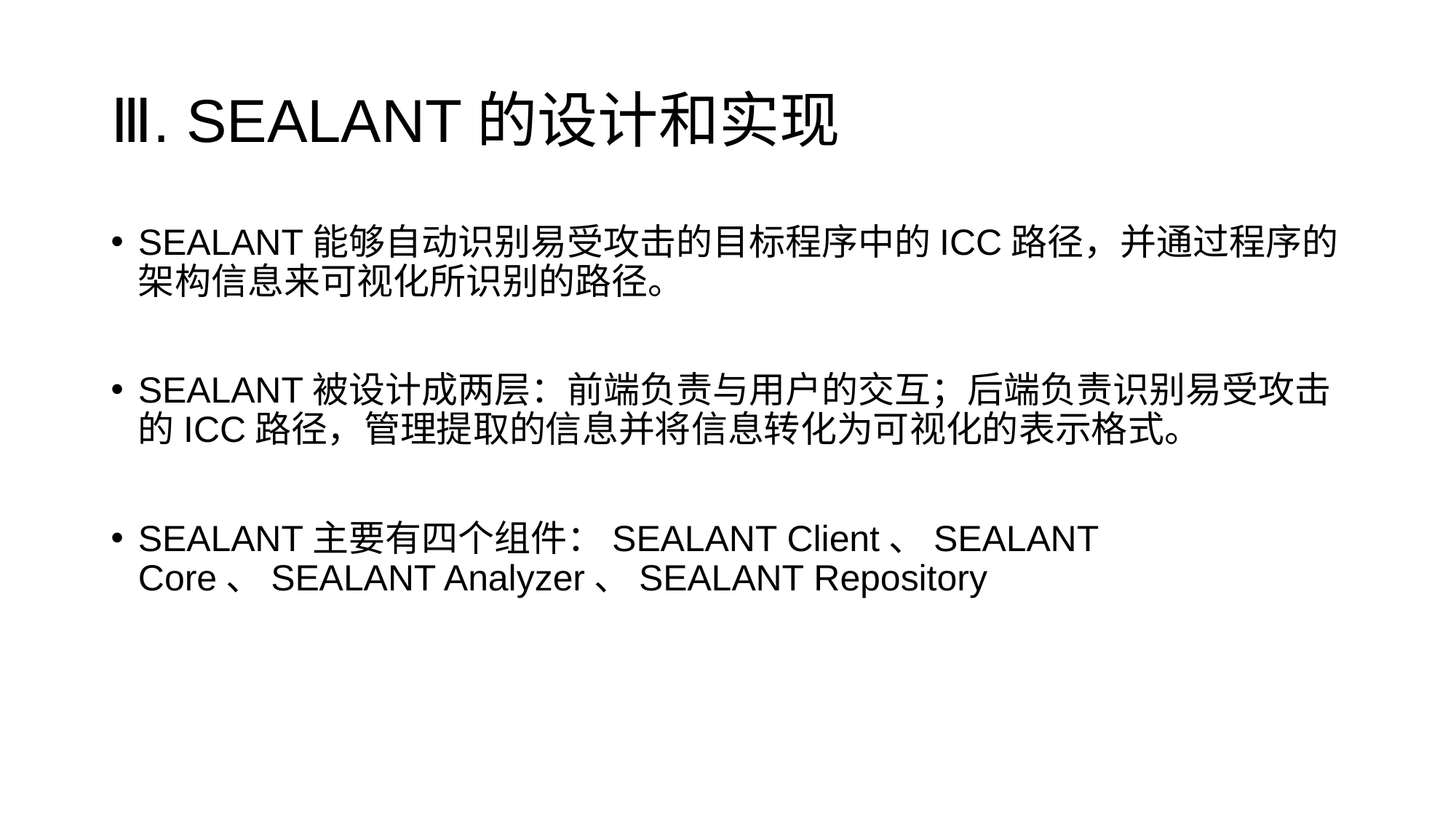

# Ⅲ. SEALANT的设计和实现
SEALANT能够自动识别易受攻击的目标程序中的ICC路径，并通过程序的架构信息来可视化所识别的路径。

SEALANT被设计成两层：前端负责与用户的交互；后端负责识别易受攻击的ICC路径，管理提取的信息并将信息转化为可视化的表示格式。

SEALANT主要有四个组件：SEALANT Client、SEALANT Core、SEALANT Analyzer、SEALANT Repository